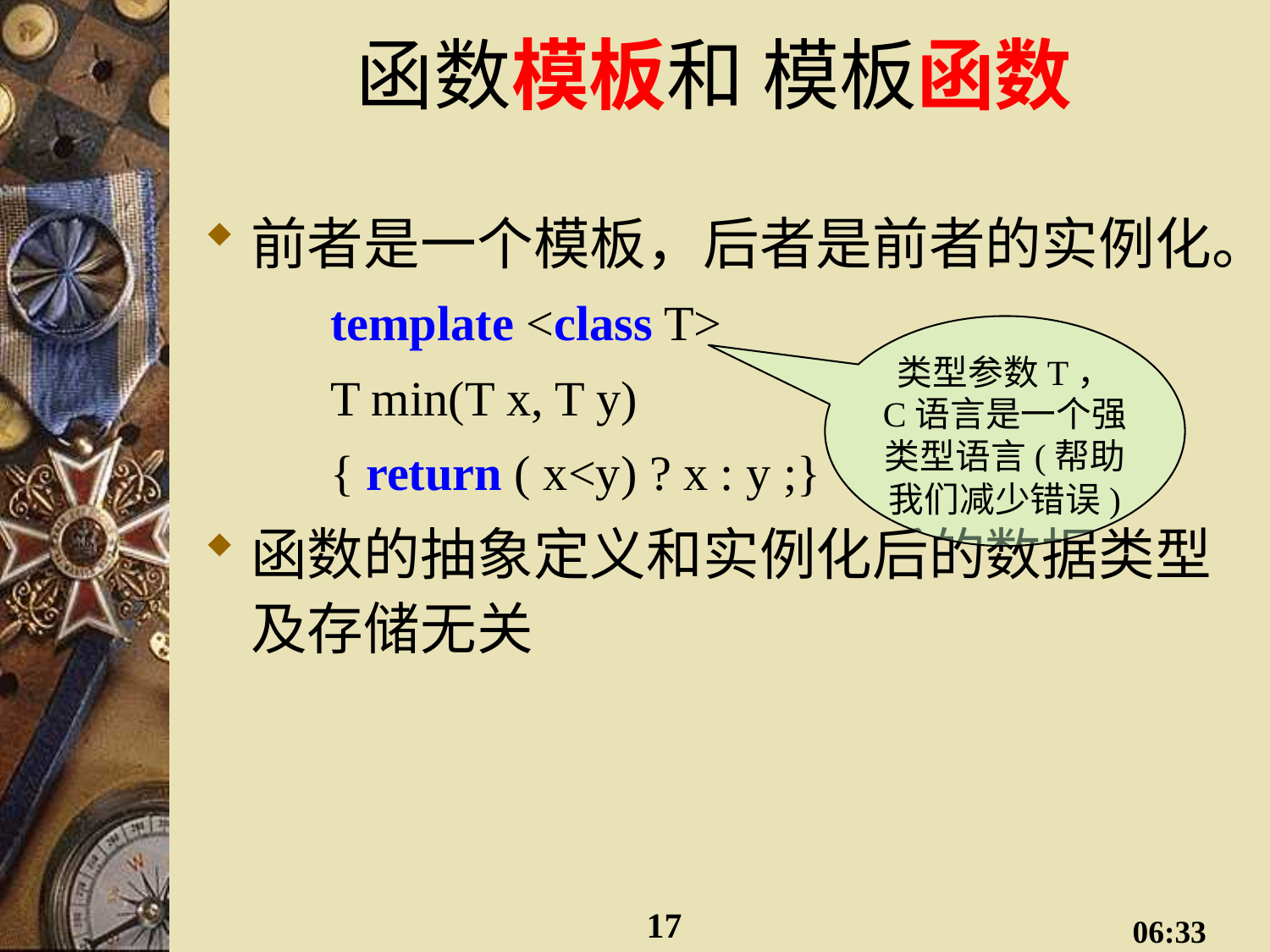

# 函数模板和 模板函数
前者是一个模板，后者是前者的实例化。
	template <class T>
	T min(T x, T y)
	{ return ( x<y) ? x : y ;}
函数的抽象定义和实例化后的数据类型及存储无关
类型参数T，
C语言是一个强类型语言(帮助我们减少错误)